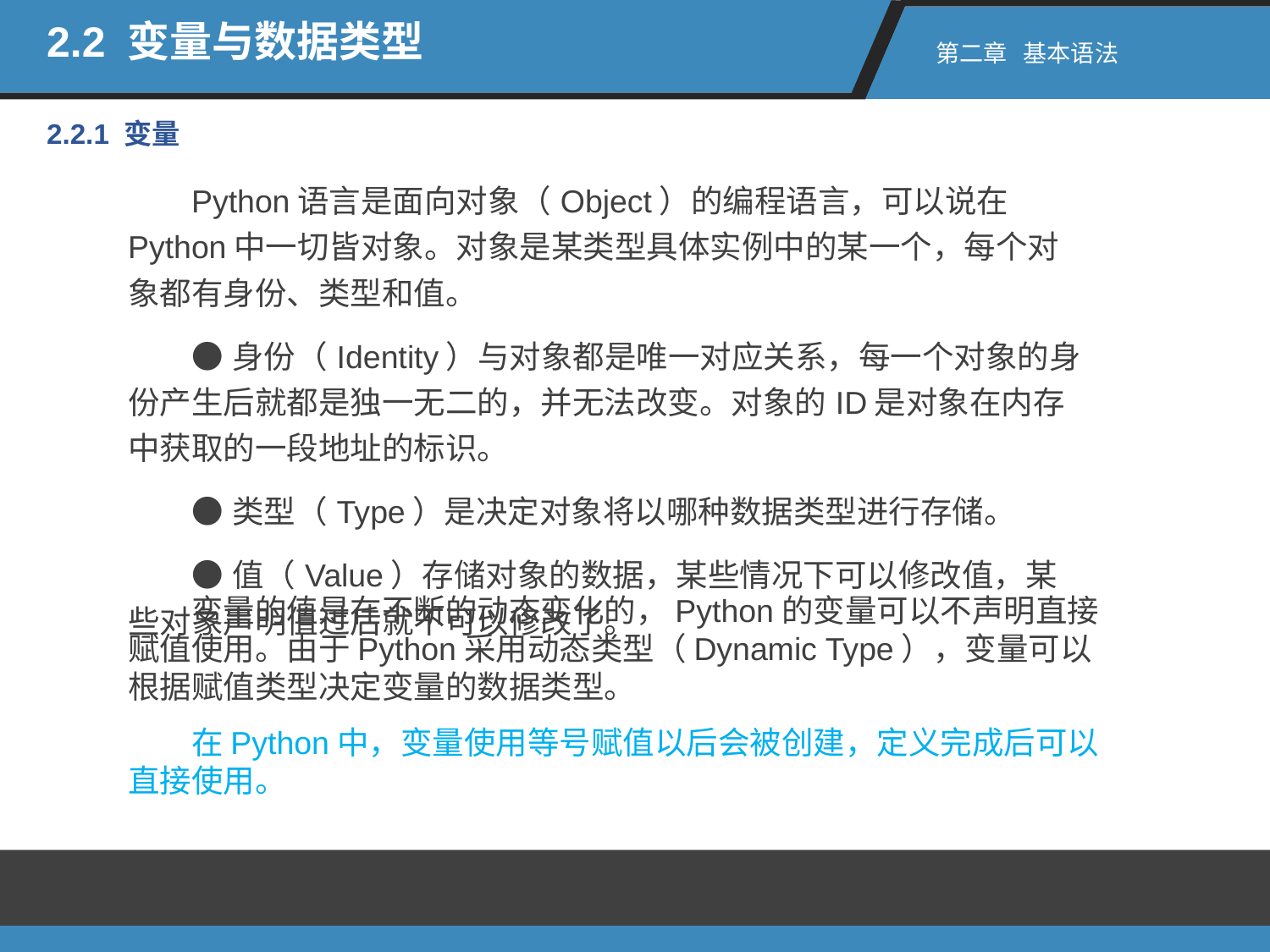

2.2 变量与数据类型
第二章   基本语法
2.2.1 变量
Python语言是面向对象（Object）的编程语言，可以说在Python中一切皆对象。对象是某类型具体实例中的某一个，每个对象都有身份、类型和值。
●身份（Identity）与对象都是唯一对应关系，每一个对象的身份产生后就都是独一无二的，并无法改变。对象的ID是对象在内存中获取的一段地址的标识。
●类型（Type）是决定对象将以哪种数据类型进行存储。
●值（Value）存储对象的数据，某些情况下可以修改值，某些对象声明值过后就不可以修改了。
变量的值是在不断的动态变化的，Python的变量可以不声明直接赋值使用。由于Python采用动态类型（Dynamic Type），变量可以根据赋值类型决定变量的数据类型。
在Python中，变量使用等号赋值以后会被创建，定义完成后可以直接使用。